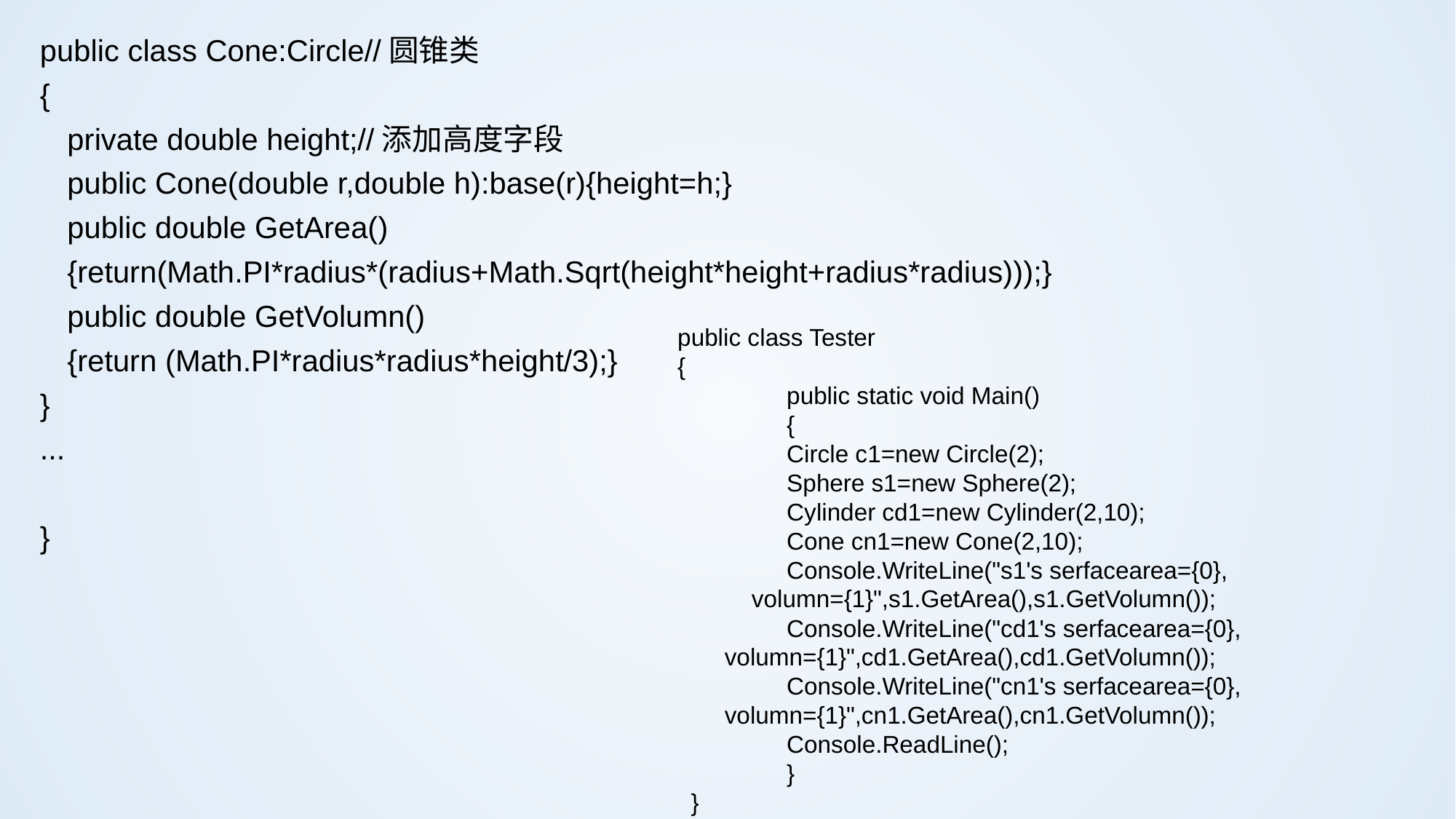

public class Cone:Circle//圆锥类
{
	private double height;//添加高度字段
	public Cone(double r,double h):base(r){height=h;}
	public double GetArea()
	{return(Math.PI*radius*(radius+Math.Sqrt(height*height+radius*radius)));}
	public double GetVolumn()
	{return (Math.PI*radius*radius*height/3);}
}
...

}

public class Tester
{
	public static void Main()
	{
	Circle c1=new Circle(2);
	Sphere s1=new Sphere(2);
	Cylinder cd1=new Cylinder(2,10);
	Cone cn1=new Cone(2,10);
	Console.WriteLine("s1's serfacearea={0},
           volumn={1}",s1.GetArea(),s1.GetVolumn());
	Console.WriteLine("cd1's serfacearea={0},
       volumn={1}",cd1.GetArea(),cd1.GetVolumn());
	Console.WriteLine("cn1's serfacearea={0},
       volumn={1}",cn1.GetArea(),cn1.GetVolumn());
	Console.ReadLine();
	}
  }